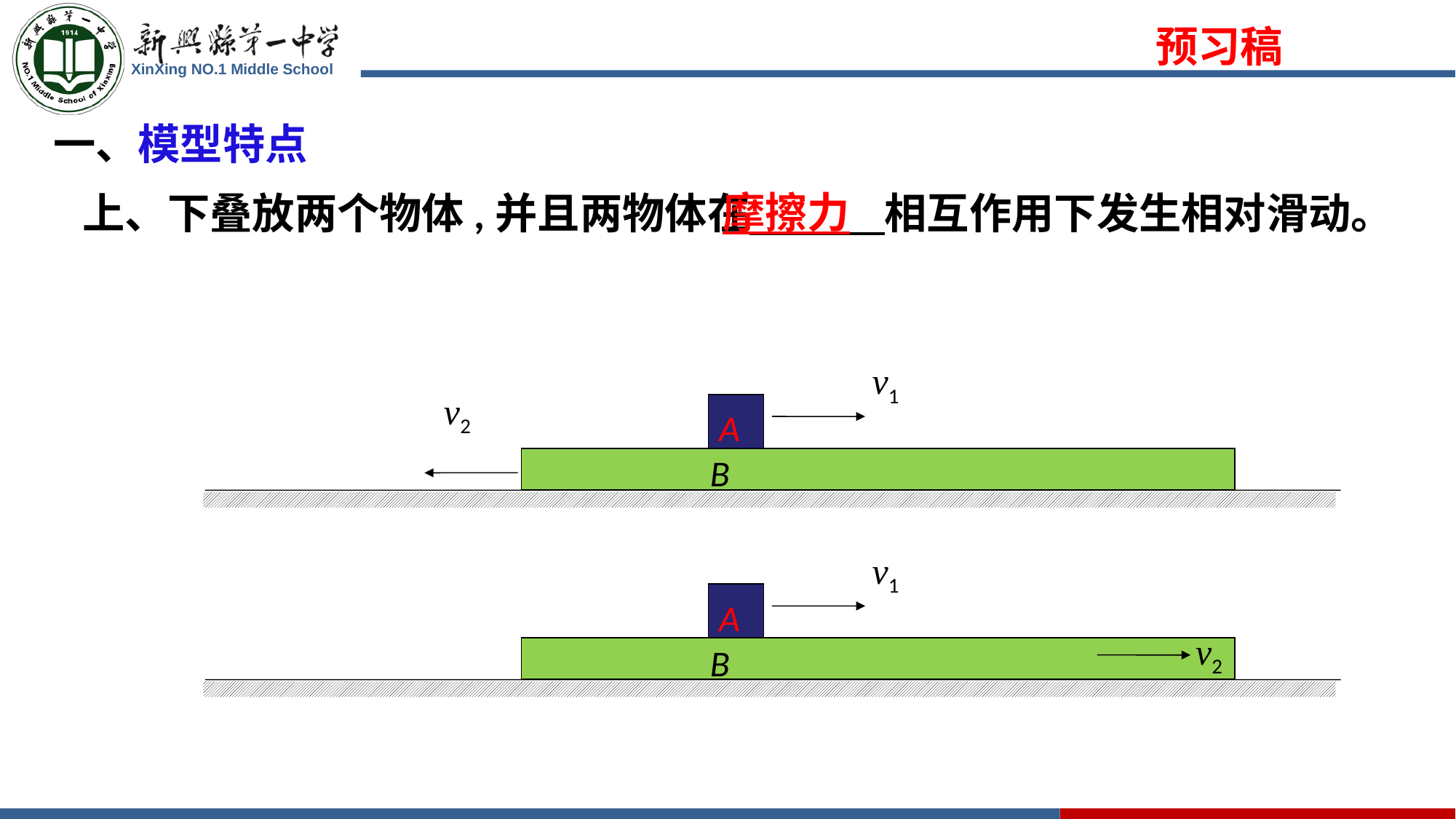

预习稿
一、模型特点
  上、下叠放两个物体,并且两物体在              相互作用下发生相对滑动。
摩擦力
v1

v2

A

B

A

B

v1

A

B

A
v2

B